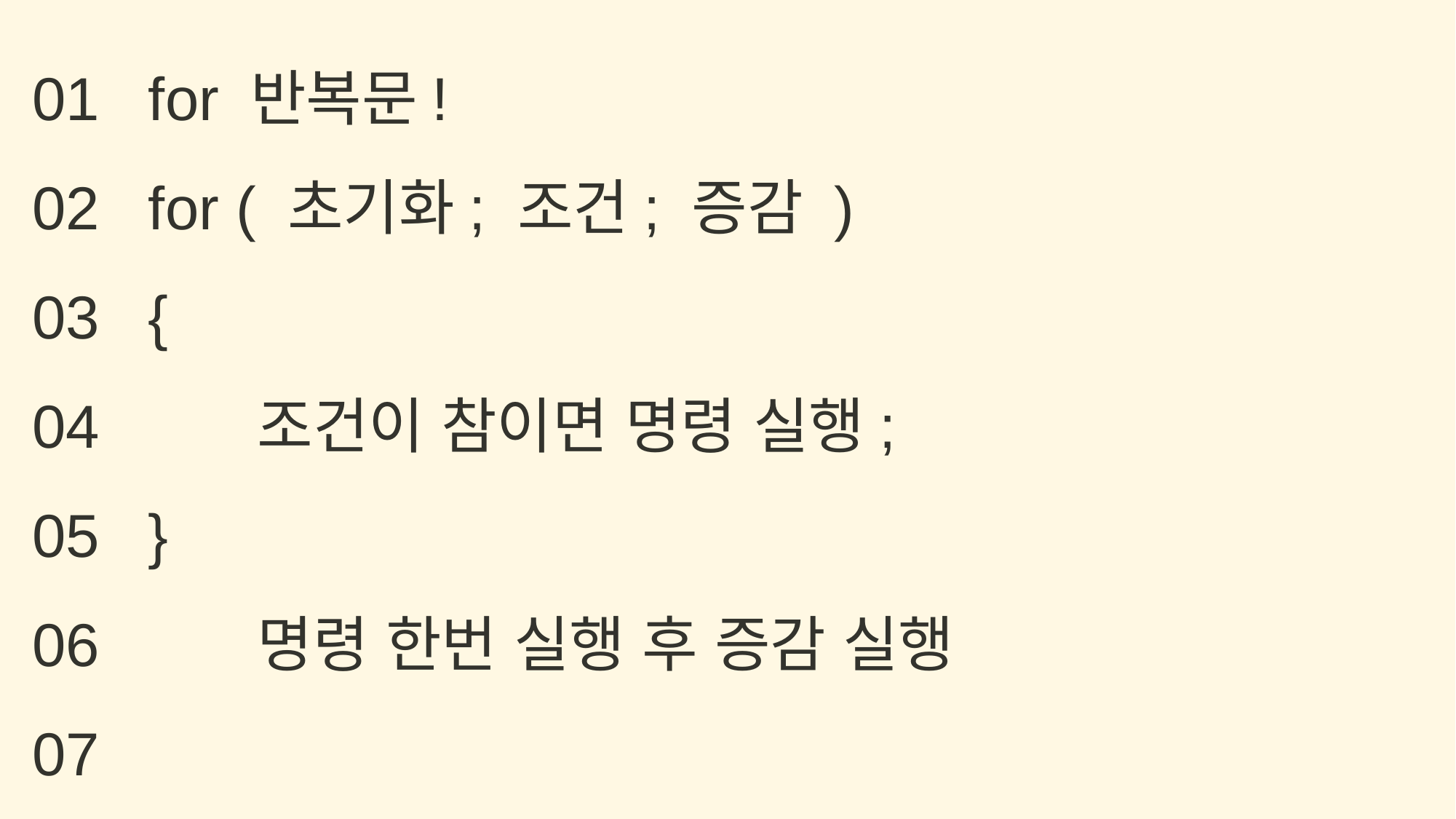

for 반복문!
for ( 초기화; 조건; 증감 )
{
	조건이 참이면 명령 실행;
}
	명령 한번 실행 후 증감 실행
01
02
03
04
05
06
07